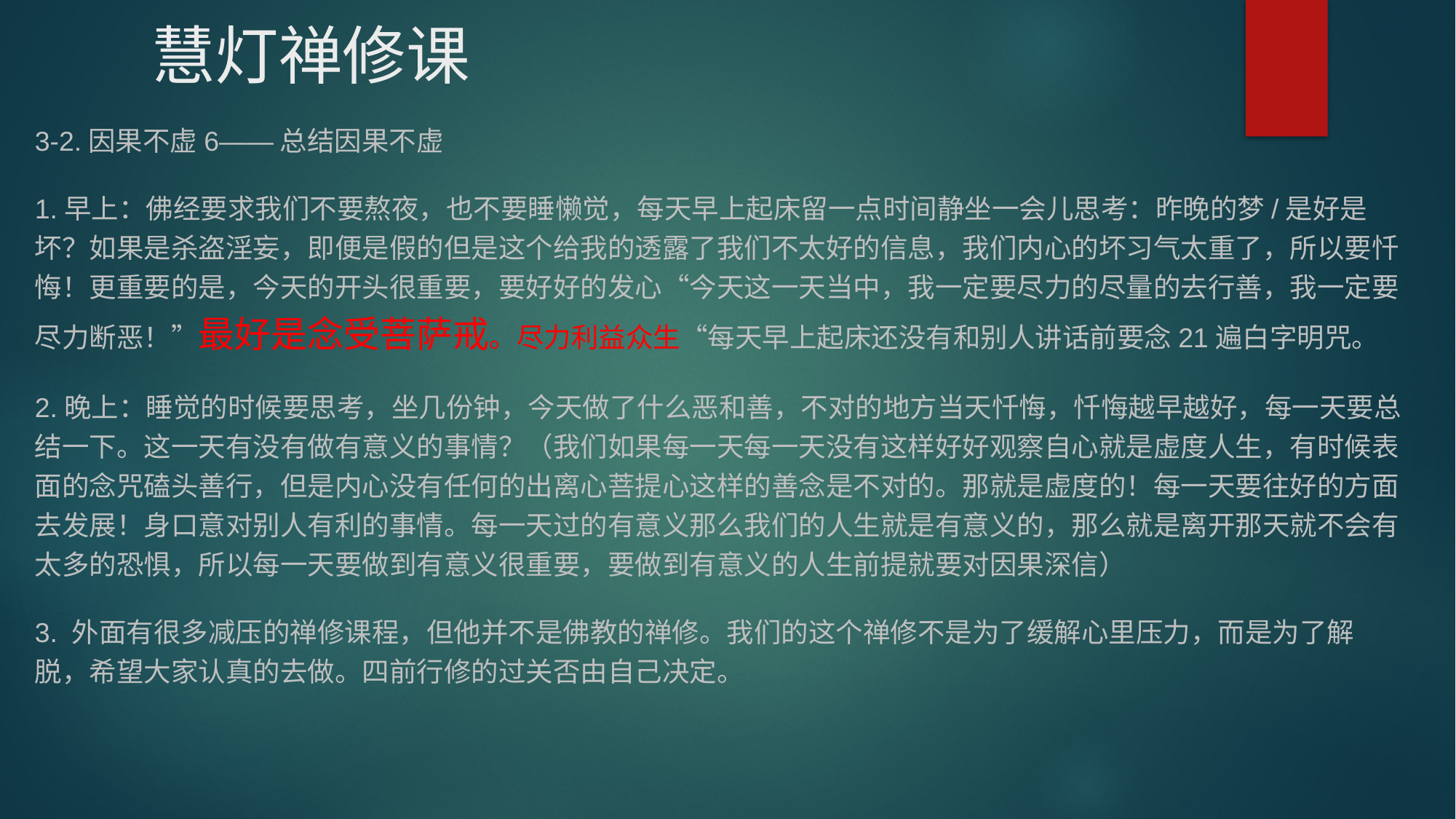

慧灯禅修课
3-2.因果不虚6——总结因果不虚
1.早上：佛经要求我们不要熬夜，也不要睡懒觉，每天早上起床留一点时间静坐一会儿思考：昨晚的梦/是好是坏？如果是杀盗淫妄，即便是假的但是这个给我的透露了我们不太好的信息，我们内心的坏习气太重了，所以要忏悔！更重要的是，今天的开头很重要，要好好的发心“今天这一天当中，我一定要尽力的尽量的去行善，我一定要尽力断恶！”最好是念受菩萨戒。尽力利益众生“每天早上起床还没有和别人讲话前要念21遍白字明咒。
2.晚上：睡觉的时候要思考，坐几份钟，今天做了什么恶和善，不对的地方当天忏悔，忏悔越早越好，每一天要总结一下。这一天有没有做有意义的事情？（我们如果每一天每一天没有这样好好观察自心就是虚度人生，有时候表面的念咒磕头善行，但是内心没有任何的出离心菩提心这样的善念是不对的。那就是虚度的！每一天要往好的方面去发展！身口意对别人有利的事情。每一天过的有意义那么我们的人生就是有意义的，那么就是离开那天就不会有太多的恐惧，所以每一天要做到有意义很重要，要做到有意义的人生前提就要对因果深信）
3. 外面有很多减压的禅修课程，但他并不是佛教的禅修。我们的这个禅修不是为了缓解心里压力，而是为了解脱，希望大家认真的去做。四前行修的过关否由自己决定。